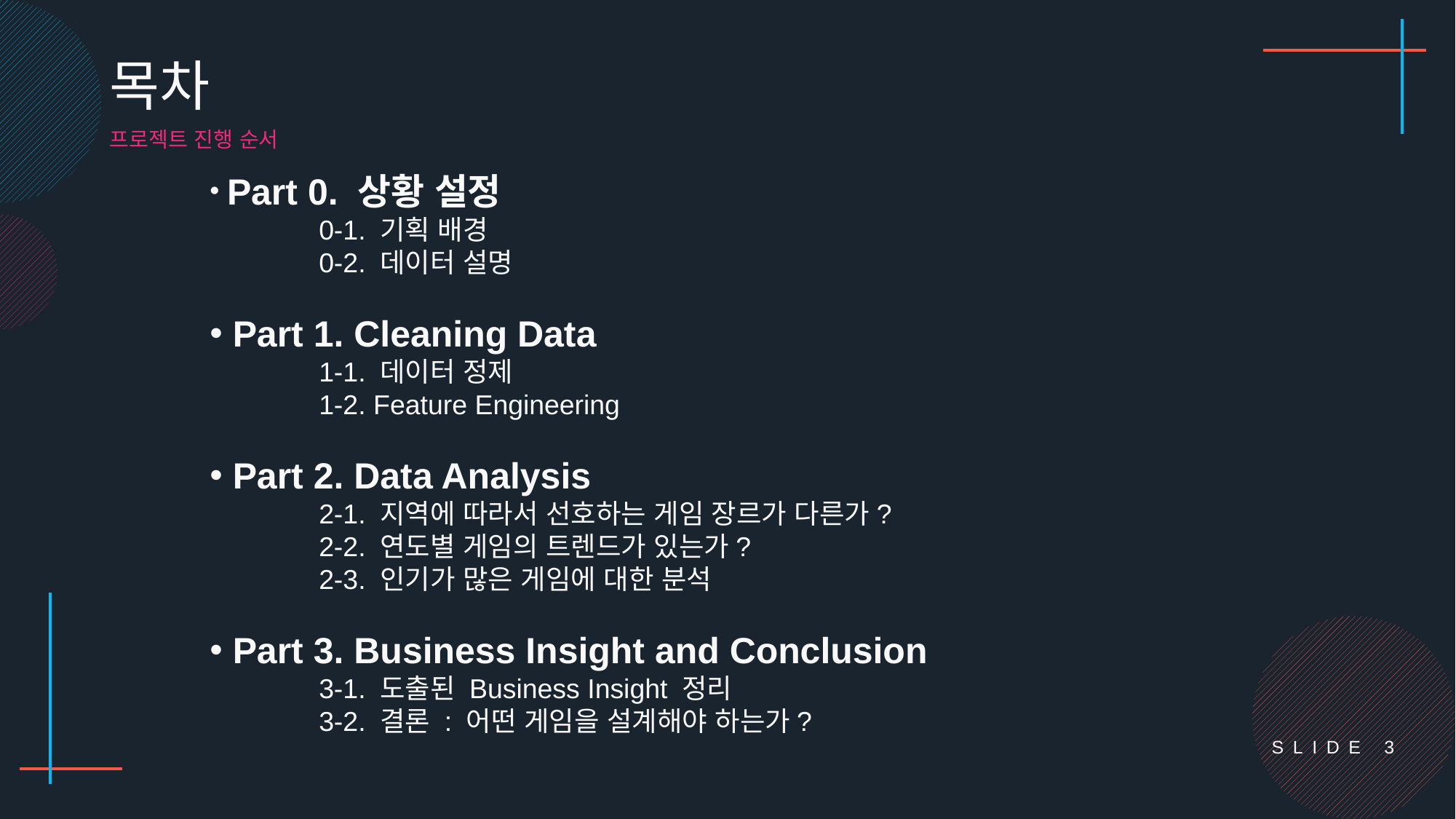

목차
프로젝트 진행 순서
 Part 0. 상황 설정
	0-1. 기획 배경
	0-2. 데이터 설명

 Part 1. Cleaning Data
	1-1. 데이터 정제
	1-2. Feature Engineering

 Part 2. Data Analysis
	2-1. 지역에 따라서 선호하는 게임 장르가 다른가?
	2-2. 연도별 게임의 트렌드가 있는가?
	2-3. 인기가 많은 게임에 대한 분석

 Part 3. Business Insight and Conclusion
	3-1. 도출된 Business Insight 정리
	3-2. 결론 : 어떤 게임을 설계해야 하는가?